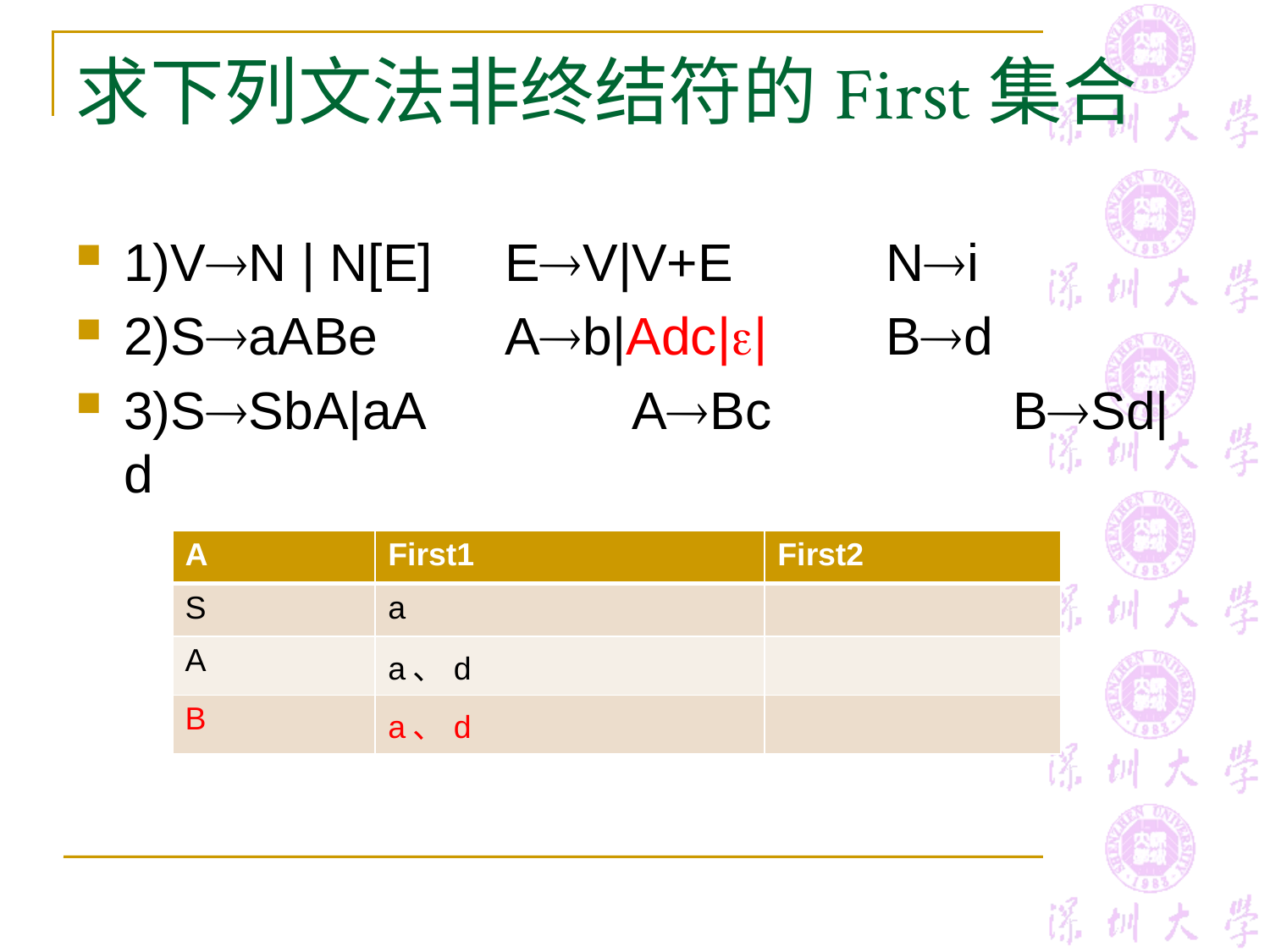

# 求下列文法非终结符的First集合
1)V→N | N[E] 	E→V|V+E		N→i
2)S→aABe 	A→b|Adc|ε|	B→d
3)S→SbA|aA 		A→Bc		B→Sd|d

| A | First1 | First2 |
| --- | --- | --- |
| S | a |  |
| A | a、d |  |
| B | a、d |  |